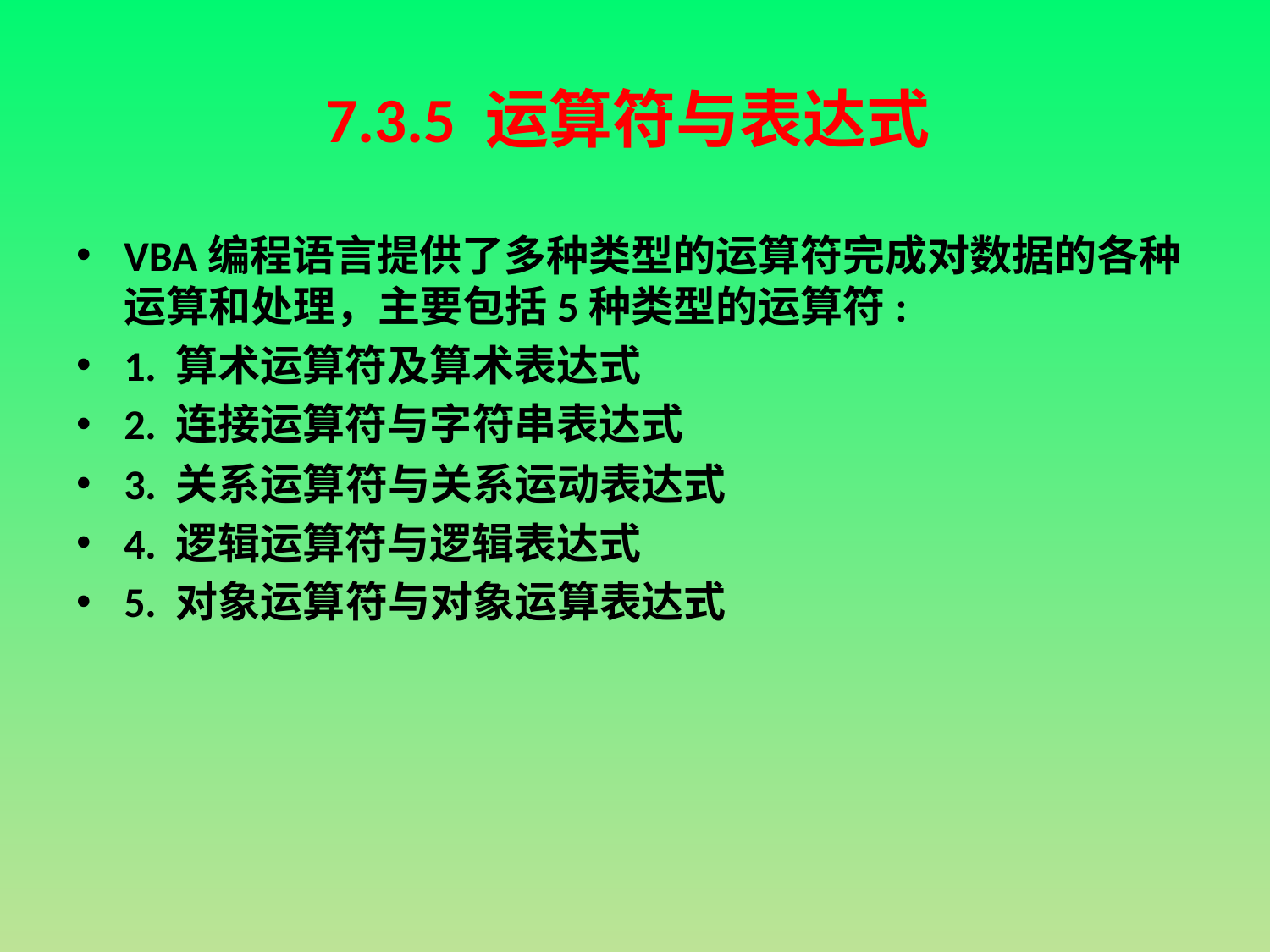

# 7.3.5 运算符与表达式
VBA编程语言提供了多种类型的运算符完成对数据的各种运算和处理，主要包括5种类型的运算符:
1. 算术运算符及算术表达式
2. 连接运算符与字符串表达式
3. 关系运算符与关系运动表达式
4. 逻辑运算符与逻辑表达式
5. 对象运算符与对象运算表达式